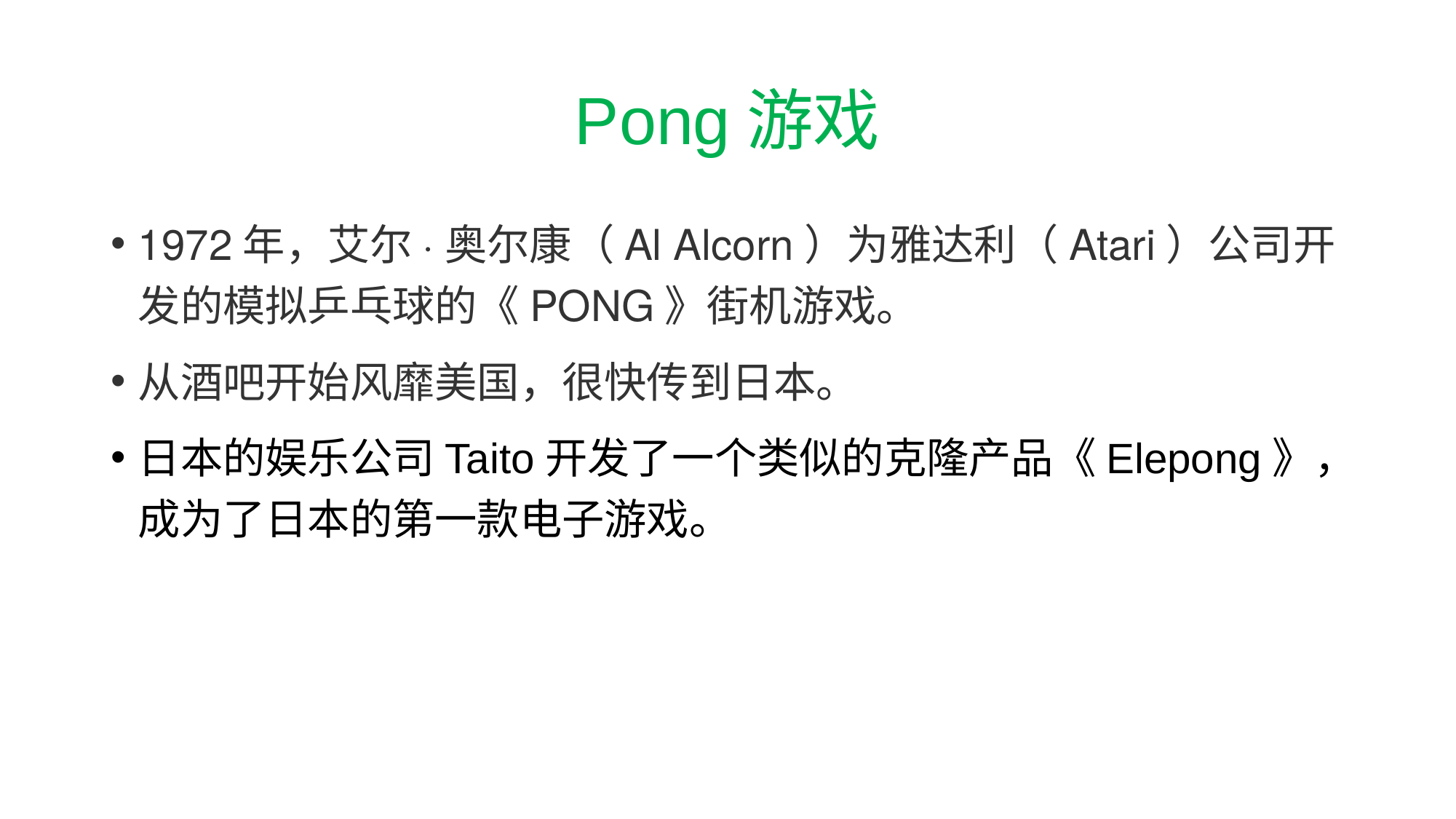

# Pong游戏
1972年，艾尔·奥尔康（Al Alcorn）为雅达利（Atari）公司开发的模拟乒乓球的《PONG》街机游戏。
从酒吧开始风靡美国，很快传到日本。
日本的娱乐公司Taito开发了一个类似的克隆产品《Elepong》，成为了日本的第一款电子游戏。